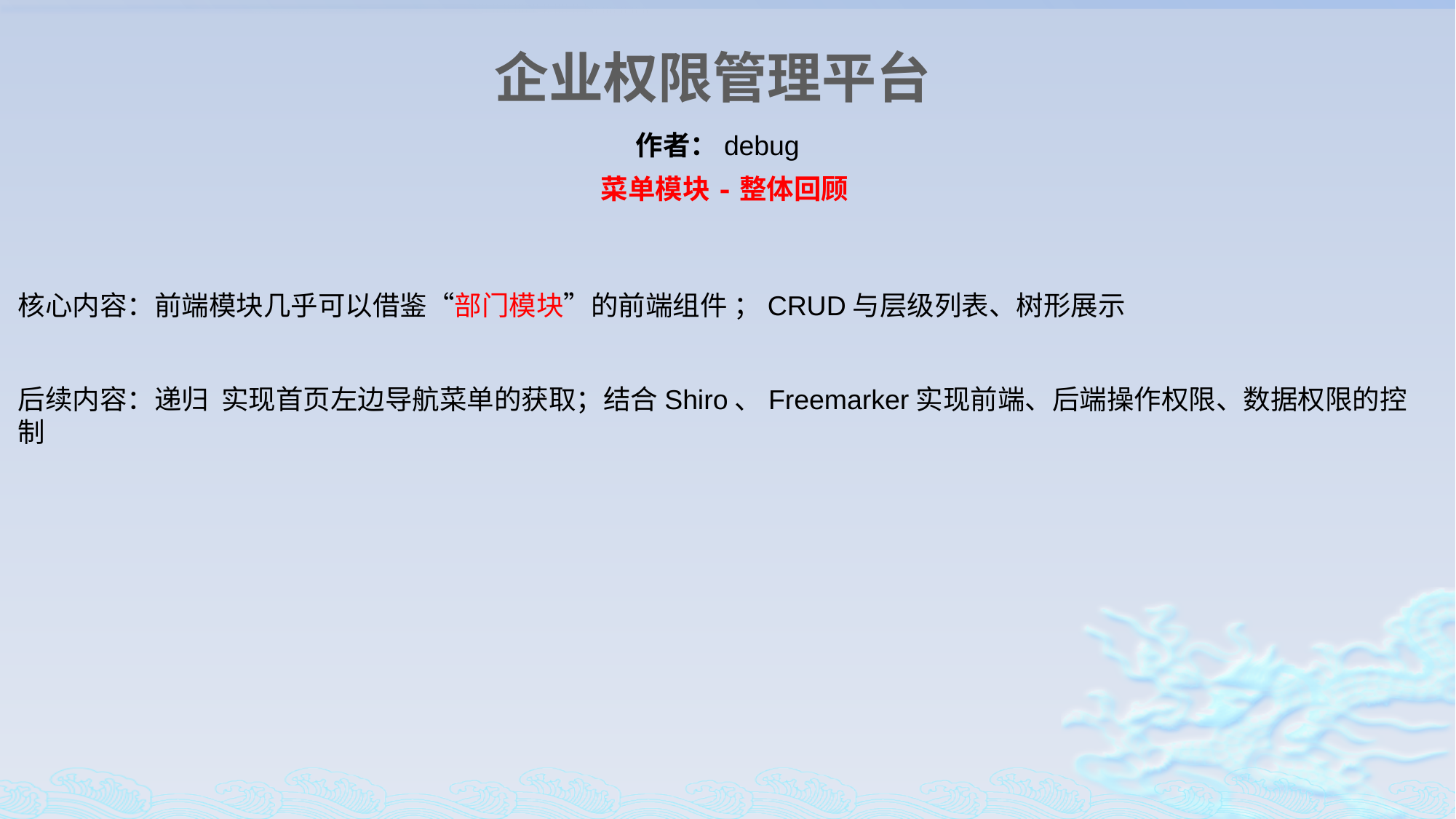

企业权限管理平台
作者：debug
菜单模块-整体回顾
核心内容：前端模块几乎可以借鉴“部门模块”的前端组件 ；CRUD与层级列表、树形展示
后续内容：递归  实现首页左边导航菜单的获取；结合Shiro、Freemarker实现前端、后端操作权限、数据权限的控制